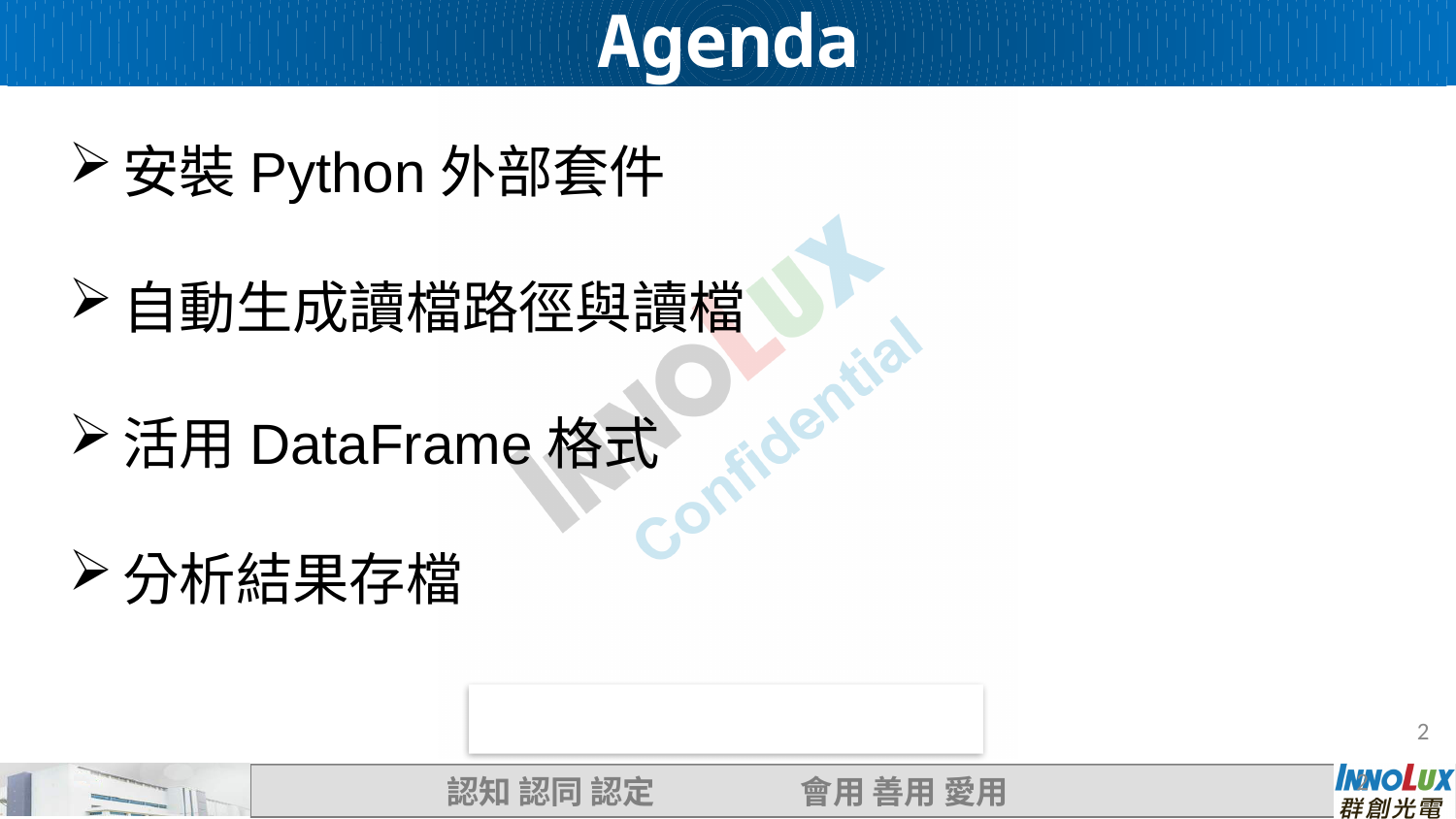

Agenda
安裝Python外部套件

自動生成讀檔路徑與讀檔

活用DataFrame格式

分析結果存檔
2
2